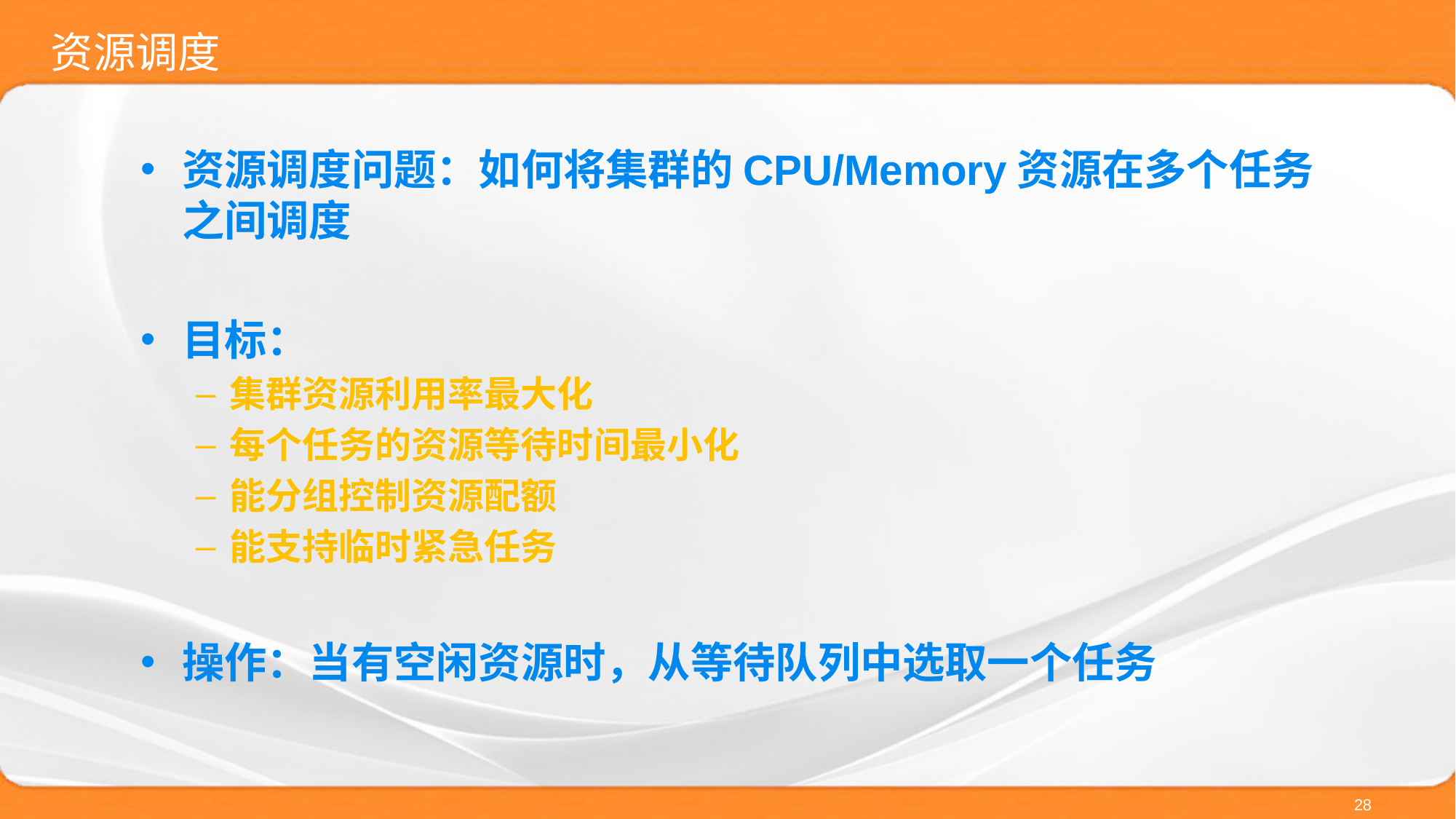

# 资源调度
资源调度问题：如何将集群的CPU/Memory资源在多个任务之间调度

目标：
集群资源利用率最大化
每个任务的资源等待时间最小化
能分组控制资源配额
能支持临时紧急任务

操作：当有空闲资源时，从等待队列中选取一个任务

28